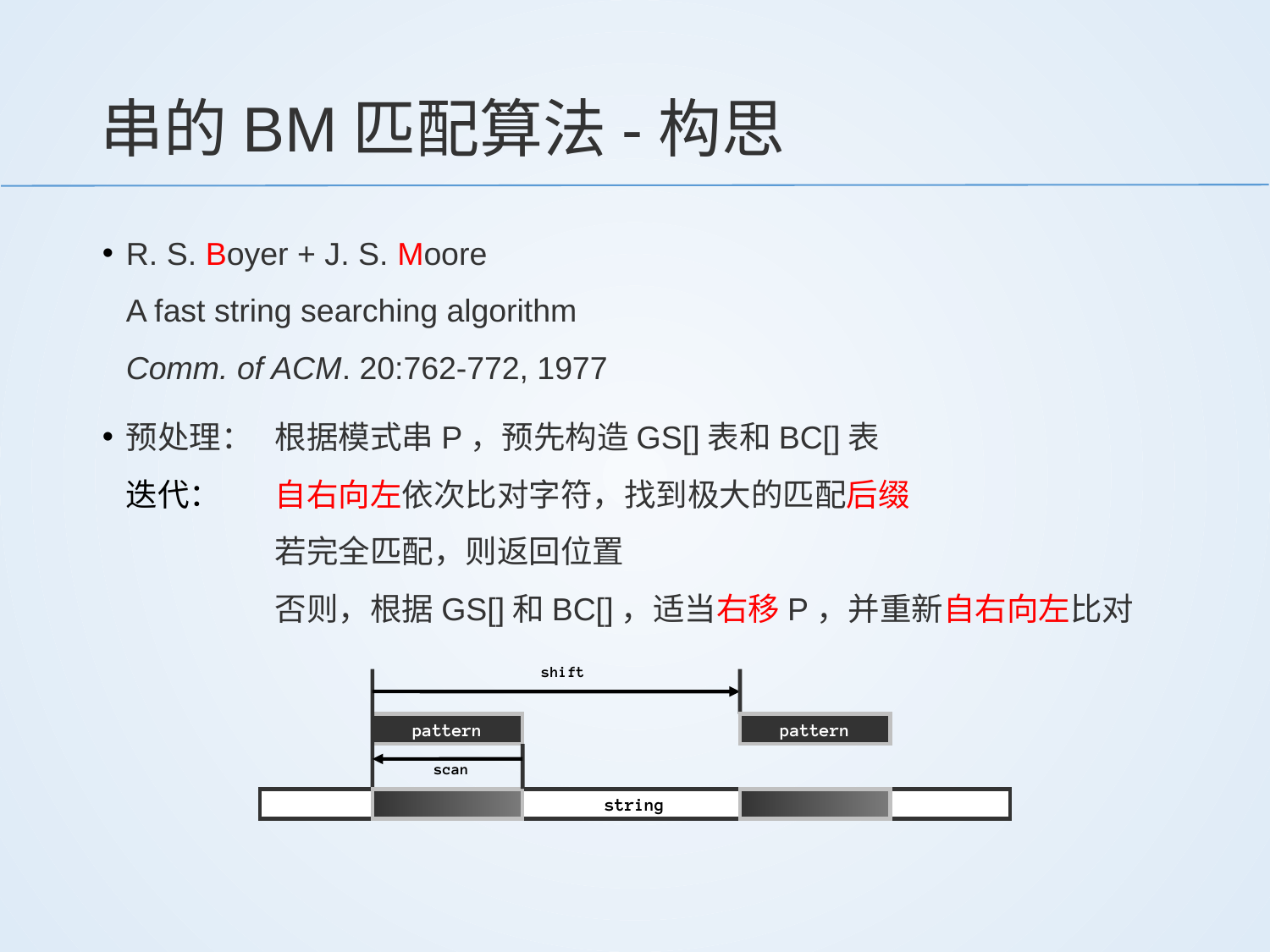

# 串的BM匹配算法-构思
R. S. Boyer + J. S. Moore
A fast string searching algorithm
Comm. of ACM. 20:762-772, 1977
预处理：	根据模式串P，预先构造GS[]表和BC[]表
迭代：		自右向左依次比对字符，找到极大的匹配后缀
			若完全匹配，则返回位置
			否则，根据GS[]和BC[]，适当右移P，并重新自右向左比对
shift

pattern
pattern

scan
string